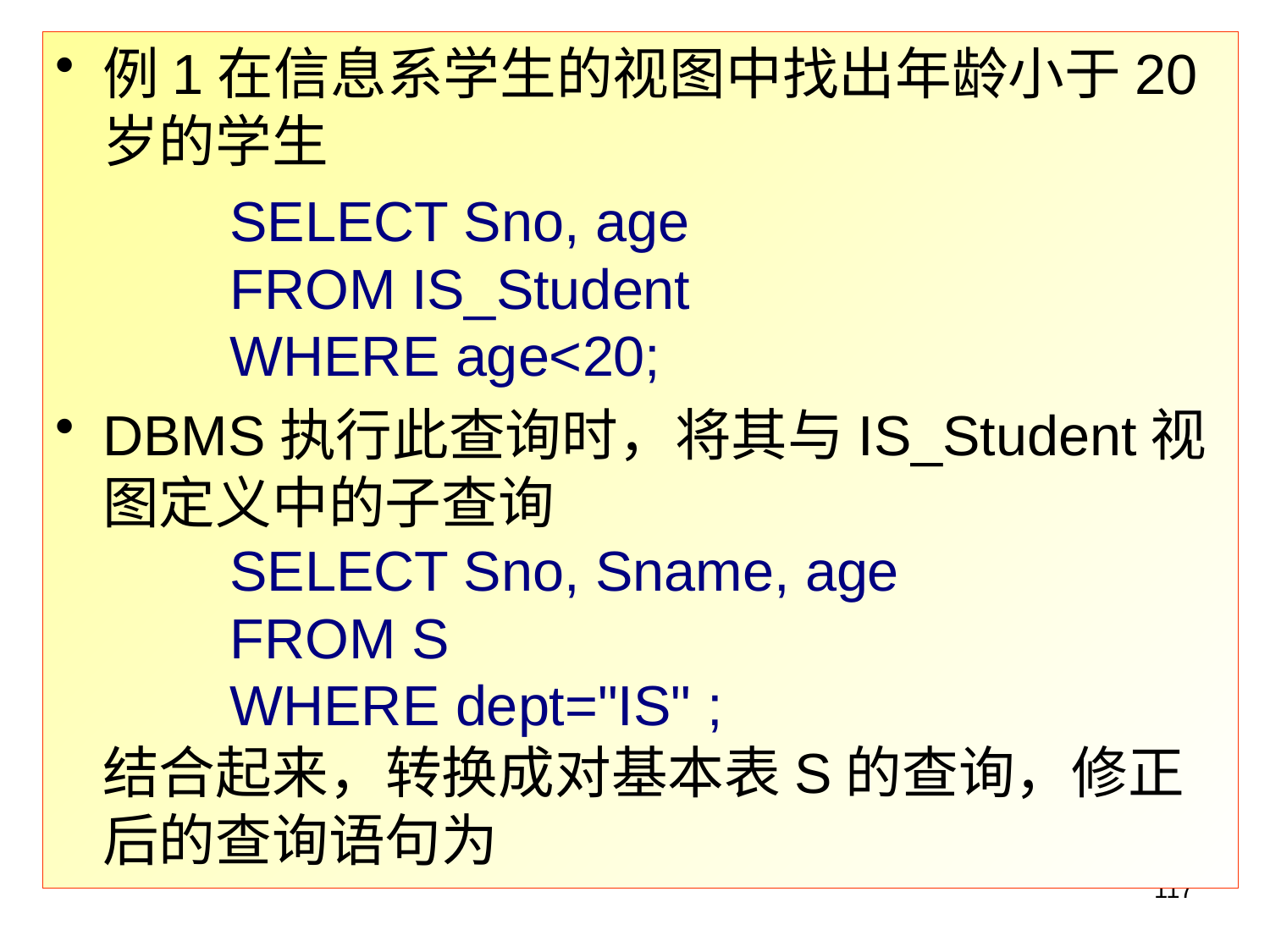

例1在信息系学生的视图中找出年龄小于20岁的学生
		SELECT Sno, age
	FROM IS_Student
	WHERE age<20;
DBMS执行此查询时，将其与IS_Student视图定义中的子查询
	SELECT Sno, Sname, age 　　　
	FROM S
	WHERE dept="IS" ;
结合起来，转换成对基本表S的查询，修正后的查询语句为
117